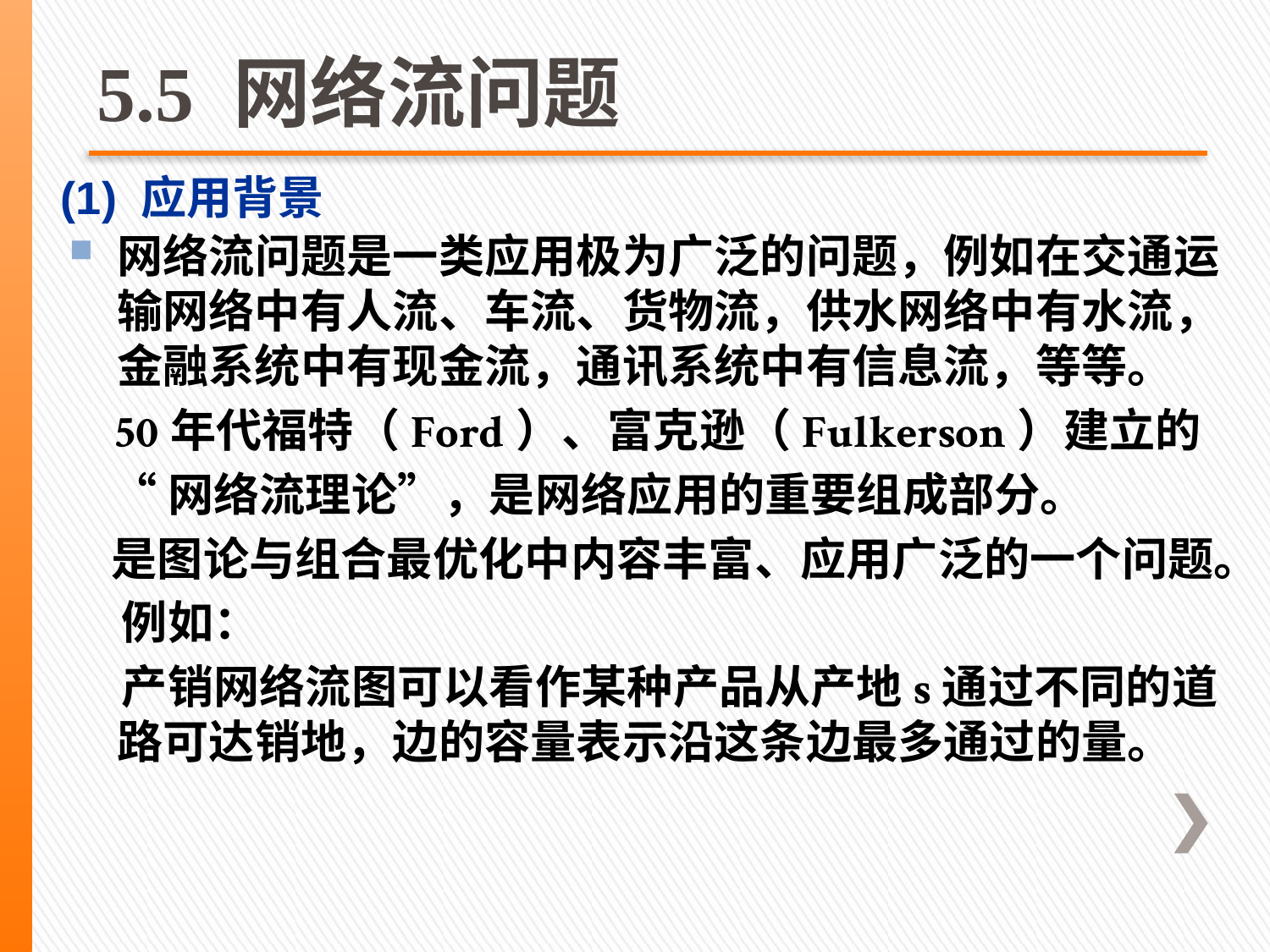

# 5.5 网络流问题
(1) 应用背景
网络流问题是一类应用极为广泛的问题，例如在交通运输网络中有人流、车流、货物流，供水网络中有水流，金融系统中有现金流，通讯系统中有信息流，等等。
     50年代福特（Ford）、富克逊（Fulkerson）建立的
    “网络流理论”，是网络应用的重要组成部分。
   是图论与组合最优化中内容丰富、应用广泛的一个问题。
    例如：
    产销网络流图可以看作某种产品从产地s通过不同的道路可达销地，边的容量表示沿这条边最多通过的量。